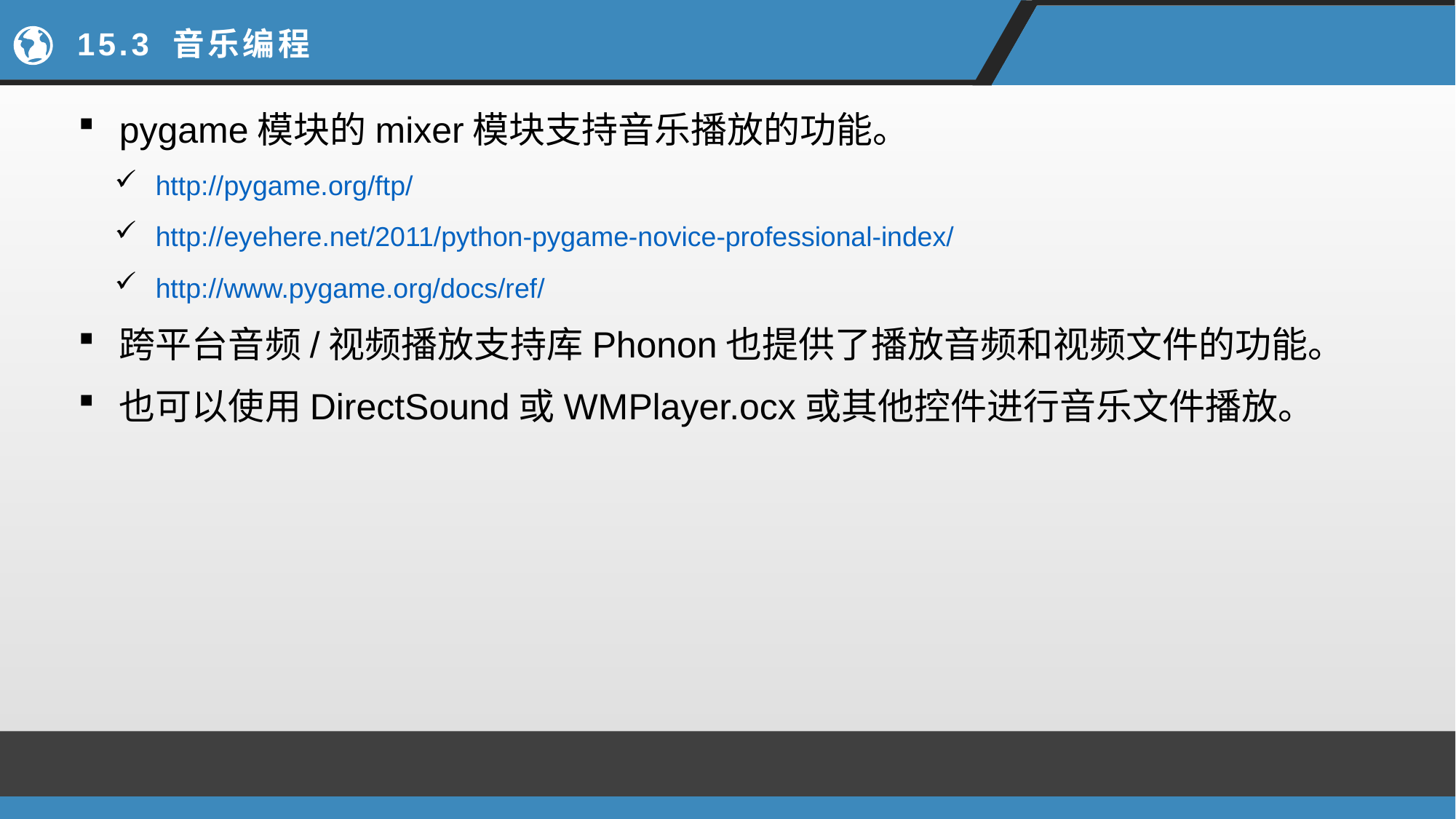

# 15.3 音乐编程

pygame模块的mixer模块支持音乐播放的功能。
http://pygame.org/ftp/
http://eyehere.net/2011/python-pygame-novice-professional-index/
http://www.pygame.org/docs/ref/
跨平台音频/视频播放支持库Phonon也提供了播放音频和视频文件的功能。
也可以使用DirectSound或WMPlayer.ocx或其他控件进行音乐文件播放。